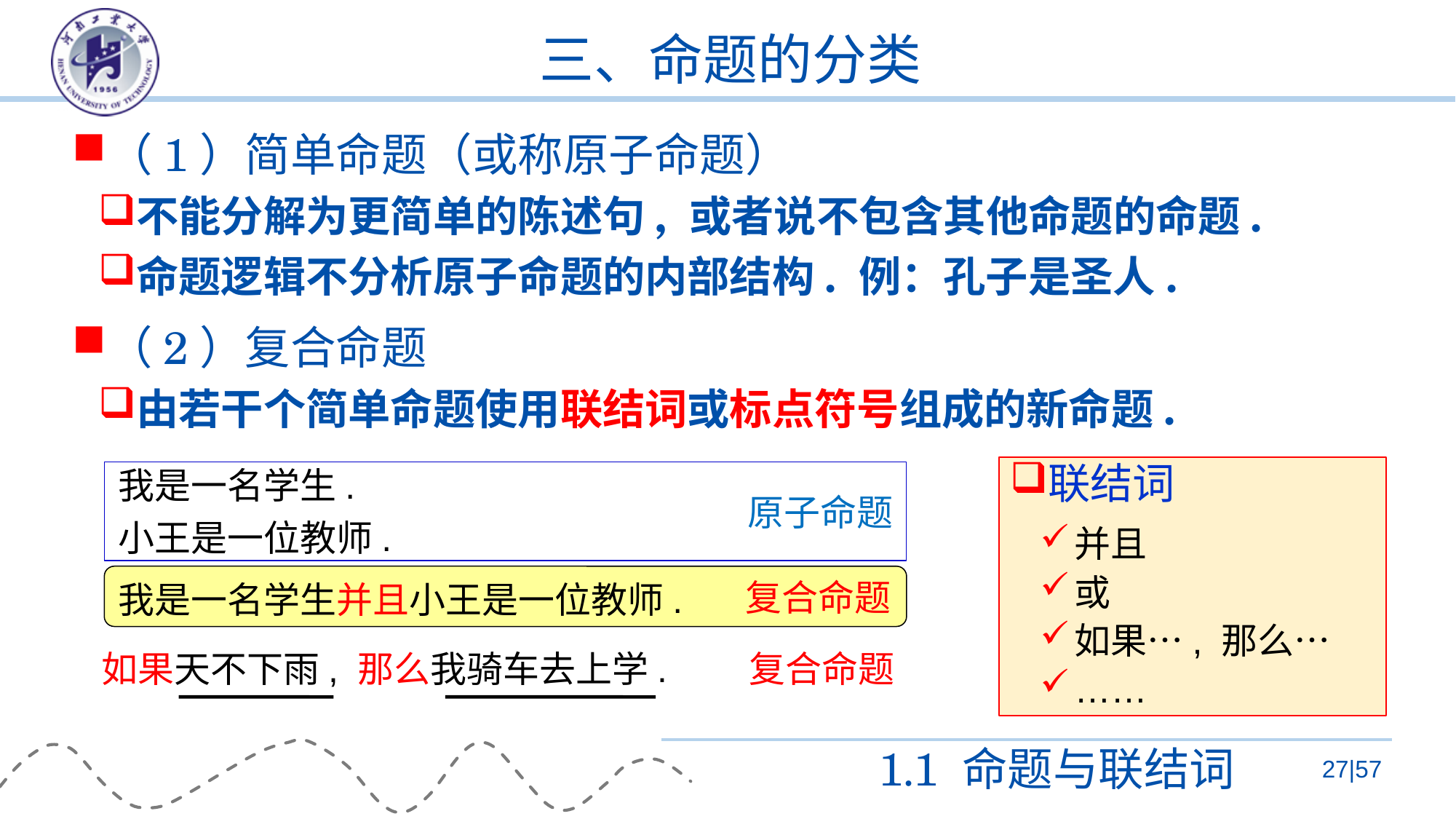

# 三、命题的分类
（1）简单命题（或称原子命题）
不能分解为更简单的陈述句, 或者说不包含其他命题的命题.
命题逻辑不分析原子命题的内部结构. 例：孔子是圣人.
（2）复合命题
由若干个简单命题使用联结词或标点符号组成的新命题.
我是一名学生.
小王是一位教师.
我是一名学生并且小王是一位教师.
联结词
并且
或
如果…, 那么…
……
原子命题
复合命题
如果天不下雨, 那么我骑车去上学.
复合命题

1.1 命题与联结词
27|57